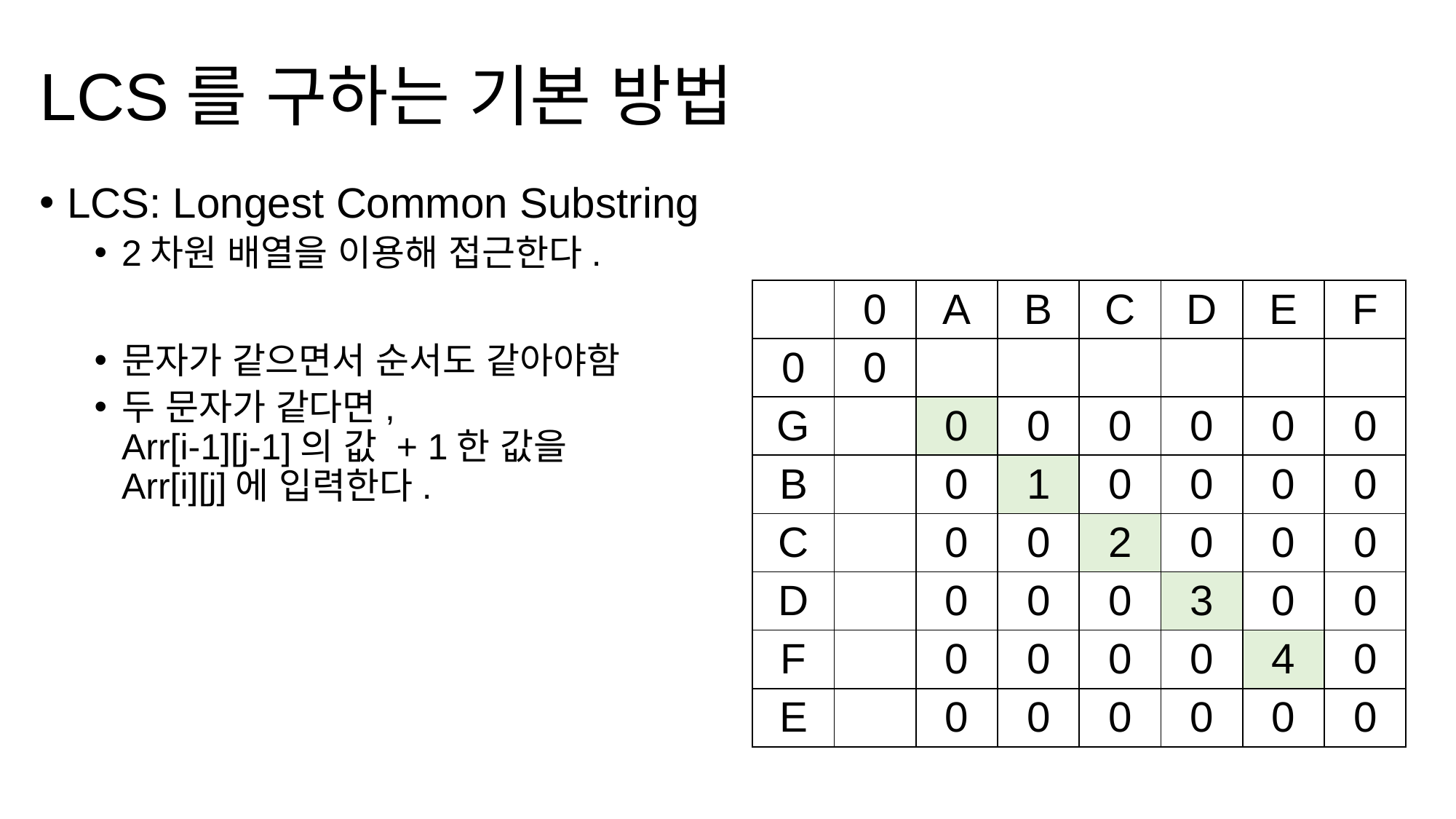

# LCS를 구하는 기본 방법
LCS: Longest Common Substring
2차원 배열을 이용해 접근한다.

문자가 같으면서 순서도 같아야함
두 문자가 같다면,
Arr[i-1][j-1]의 값 + 1한 값을
Arr[i][j]에 입력한다.
|  | 0 | A | B | C | D | E | F |
| --- | --- | --- | --- | --- | --- | --- | --- |
| 0 | 0 |  |  |  |  |  |  |
| G |  | 0 | 0 | 0 | 0 | 0 | 0 |
| B |  | 0 | 1 | 0 | 0 | 0 | 0 |
| C |  | 0 | 0 | 2 | 0 | 0 | 0 |
| D |  | 0 | 0 | 0 | 3 | 0 | 0 |
| F |  | 0 | 0 | 0 | 0 | 4 | 0 |
| E |  | 0 | 0 | 0 | 0 | 0 | 0 |